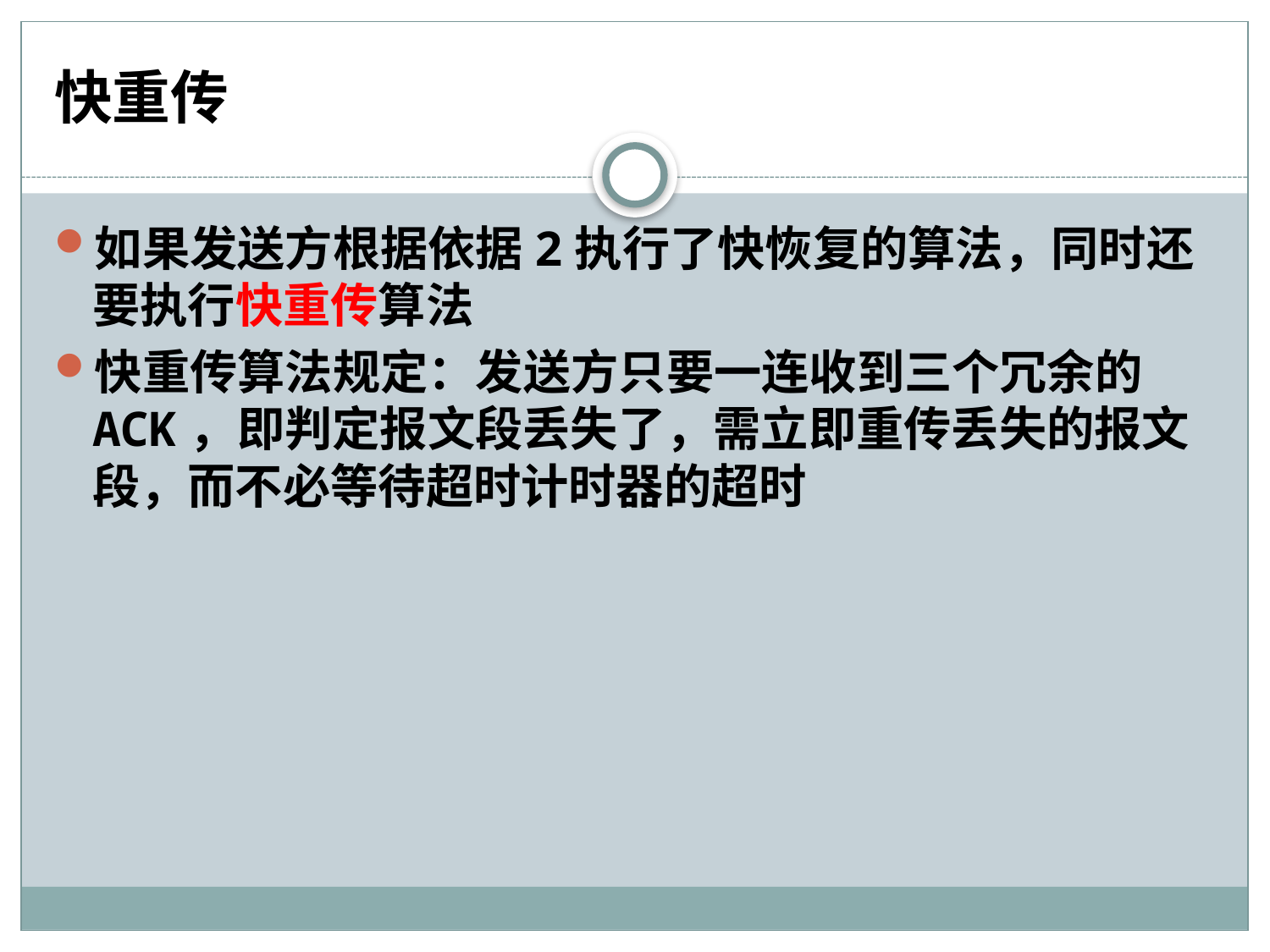

# 快重传
如果发送方根据依据2执行了快恢复的算法，同时还要执行快重传算法
快重传算法规定：发送方只要一连收到三个冗余的ACK，即判定报文段丢失了，需立即重传丢失的报文段，而不必等待超时计时器的超时